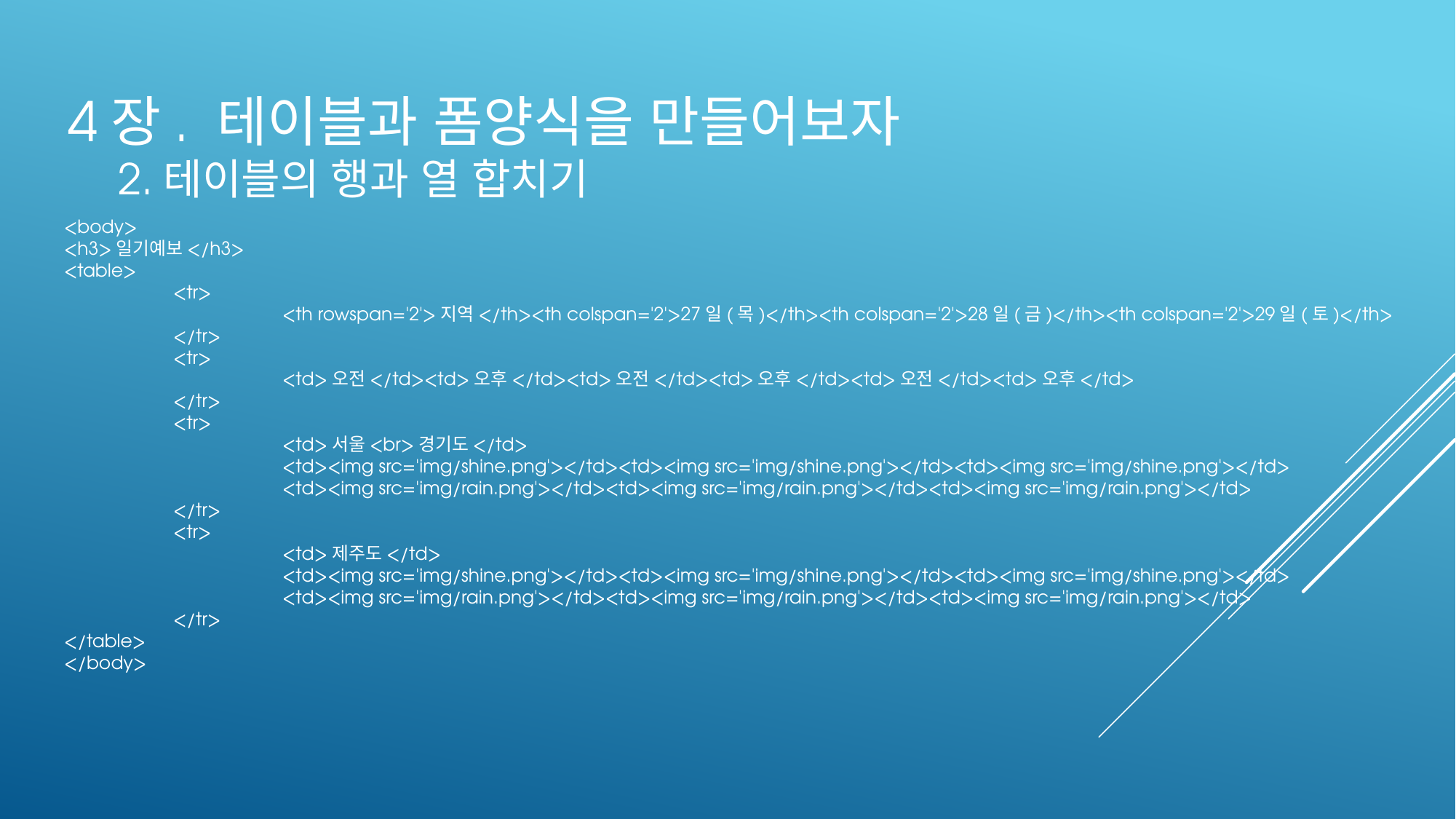

# 4장. 테이블과 폼양식을 만들어보자
2.테이블의 행과 열 합치기
<body>
<h3>일기예보</h3>
<table>
	<tr>
		<th rowspan='2'>지역</th><th colspan='2'>27일(목)</th><th colspan='2'>28일(금)</th><th colspan='2'>29일(토)</th>
	</tr>
	<tr>
		<td>오전</td><td>오후</td><td>오전</td><td>오후</td><td>오전</td><td>오후</td>
	</tr>
	<tr>
		<td>서울<br>경기도</td>
		<td><img src='img/shine.png'></td><td><img src='img/shine.png'></td><td><img src='img/shine.png'></td>
		<td><img src='img/rain.png'></td><td><img src='img/rain.png'></td><td><img src='img/rain.png'></td>
	</tr>
	<tr>
		<td>제주도</td>
		<td><img src='img/shine.png'></td><td><img src='img/shine.png'></td><td><img src='img/shine.png'></td>
		<td><img src='img/rain.png'></td><td><img src='img/rain.png'></td><td><img src='img/rain.png'></td>
	</tr>
</table>
</body>